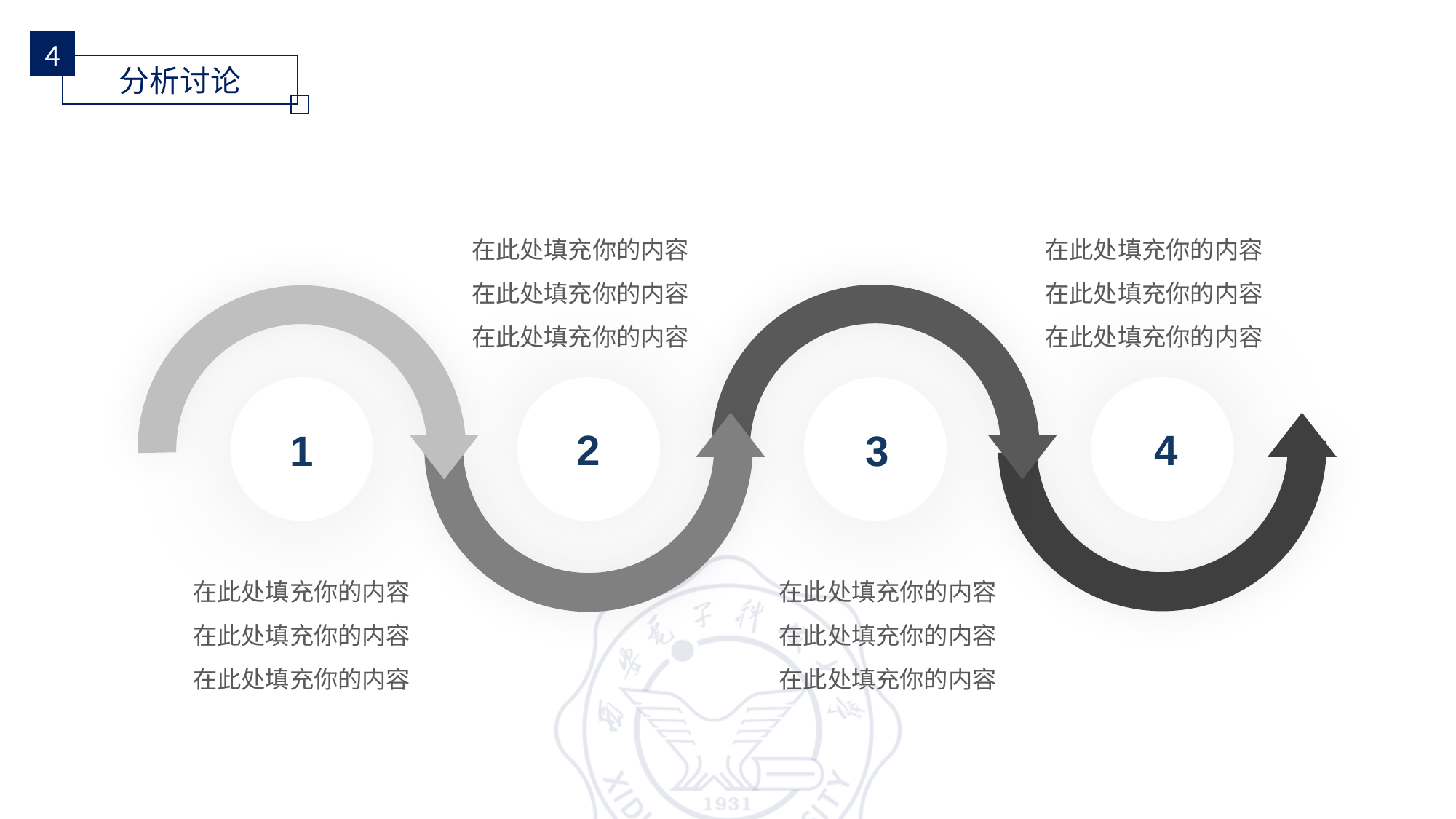

4
分析讨论

在此处填充你的内容
在此处填充你的内容
在此处填充你的内容
在此处填充你的内容
在此处填充你的内容
在此处填充你的内容

2
4
1
3
在此处填充你的内容
在此处填充你的内容
在此处填充你的内容
在此处填充你的内容
在此处填充你的内容
在此处填充你的内容